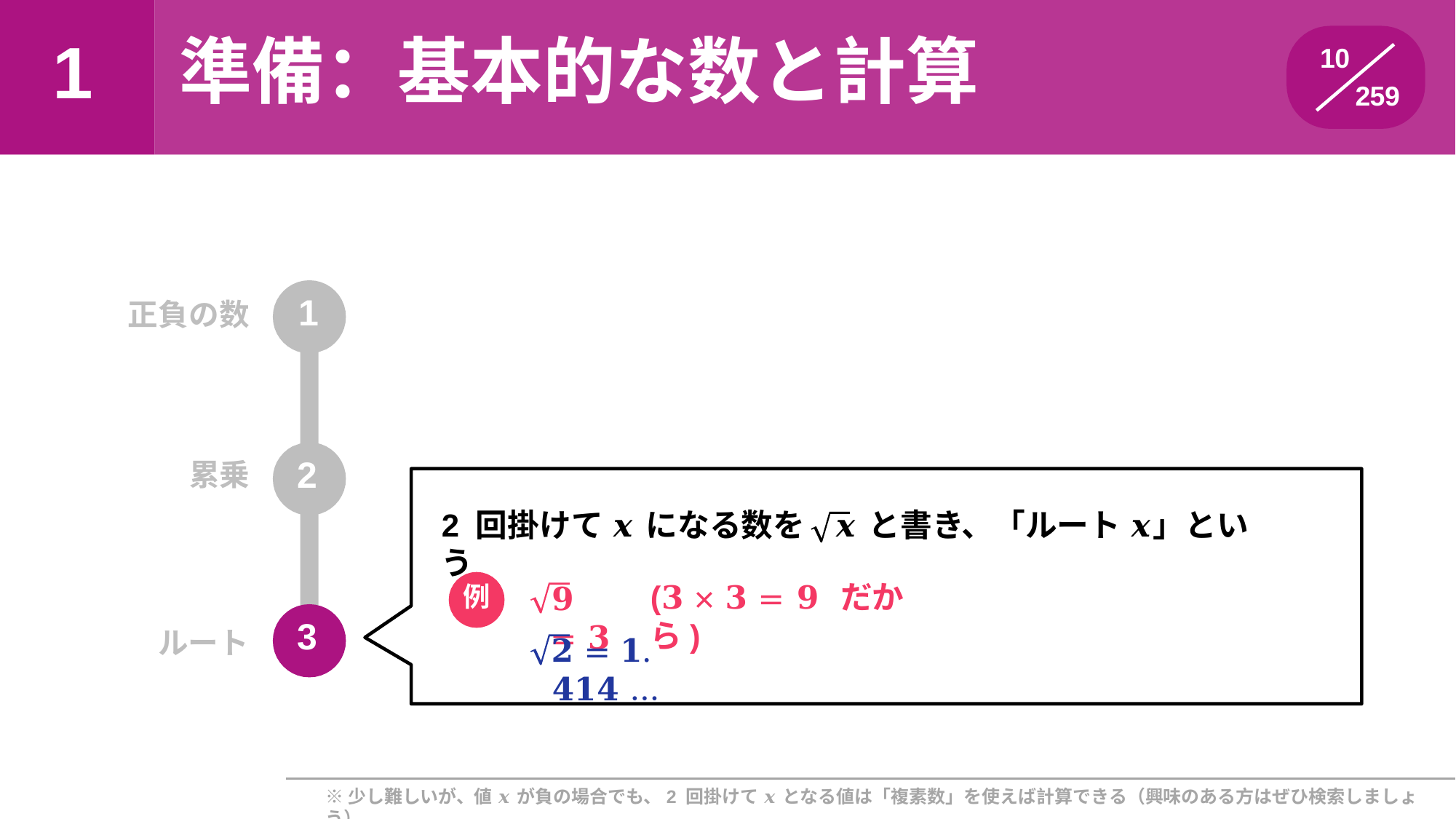

準備：基本的な数と計算
# 1
10
259

正負の数	1
2
累乗

2 回掛けて 𝒙 になる数を	𝒙 と書き、「ルート 𝒙」という

(𝟑 × 𝟑 = 𝟗 だから)
𝟗 = 𝟑
例

3
ルート
𝟐 = 𝟏. 𝟒𝟏𝟒 …

※少し難しいが、値 𝒙 が負の場合でも、2 回掛けて 𝒙 となる値は「複素数」を使えば計算できる（興味のある方はぜひ検索しましょう）